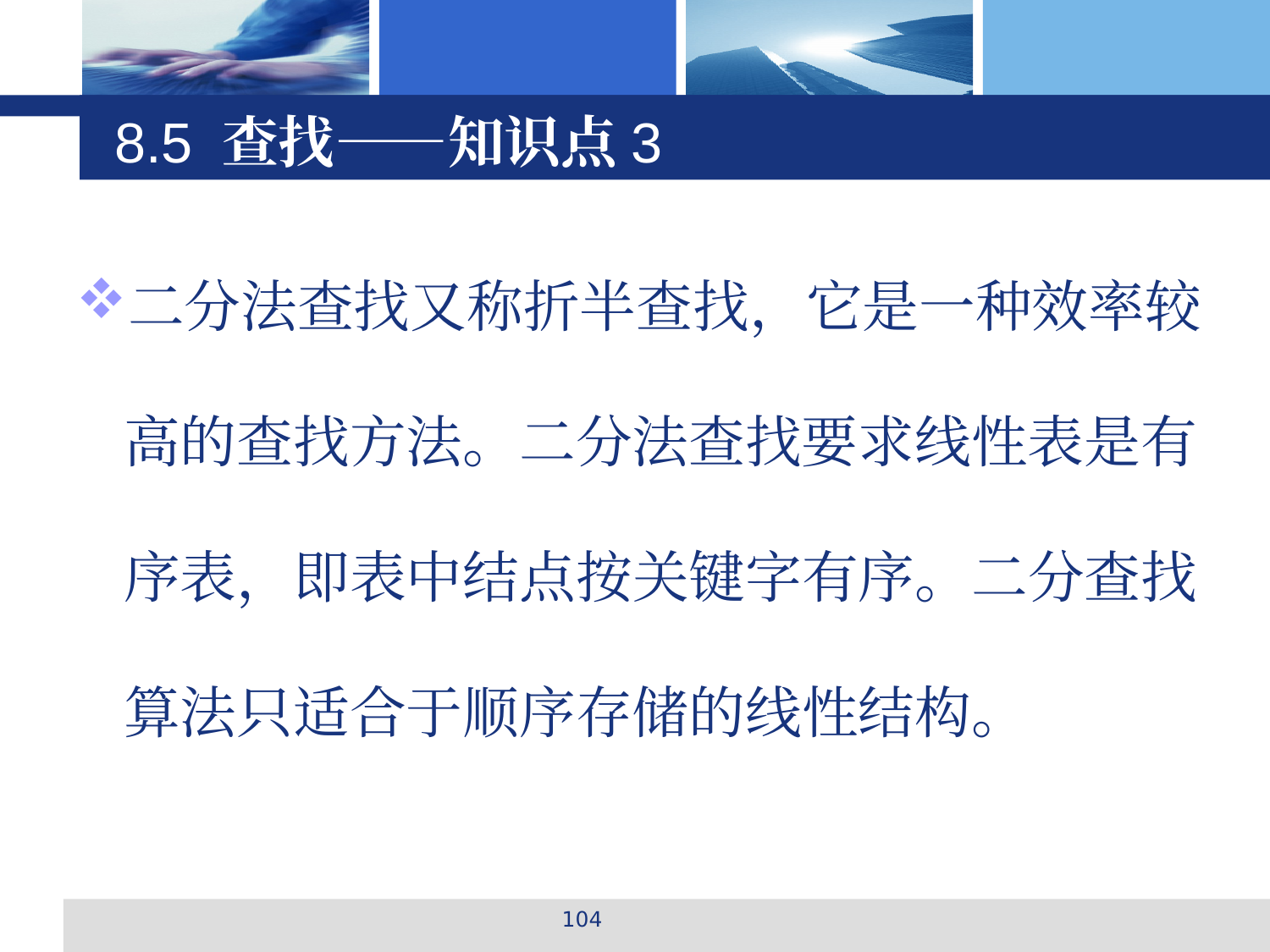

# 8.5 查找——知识点3
二分法查找又称折半查找，它是一种效率较高的查找方法。二分法查找要求线性表是有序表，即表中结点按关键字有序。二分查找算法只适合于顺序存储的线性结构。

104